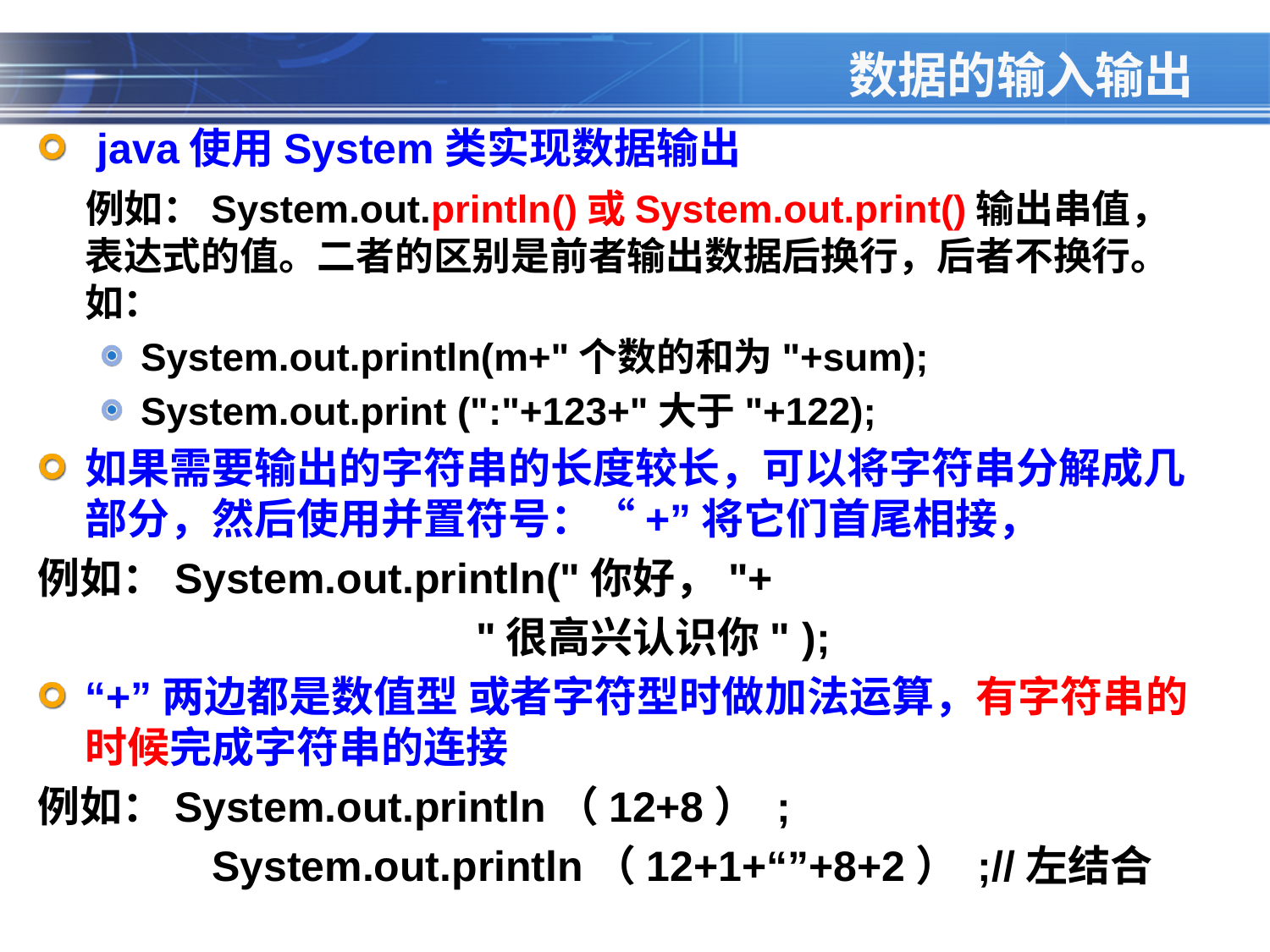

# 数据的输入输出

 java使用System类实现数据输出
    例如：System.out.println()或System.out.print()输出串值，表达式的值。二者的区别是前者输出数据后换行，后者不换行。如：
System.out.println(m+"个数的和为"+sum);
System.out.print (":"+123+"大于"+122);
如果需要输出的字符串的长度较长，可以将字符串分解成几部分，然后使用并置符号：“+”将它们首尾相接，
例如：System.out.println("你好，"+
                                     "很高兴认识你" );
“+”两边都是数值型 或者字符型时做加法运算，有字符串的时候完成字符串的连接
例如：System.out.println（12+8） ;
		System.out.println（12+1+“”+8+2） ;//左结合